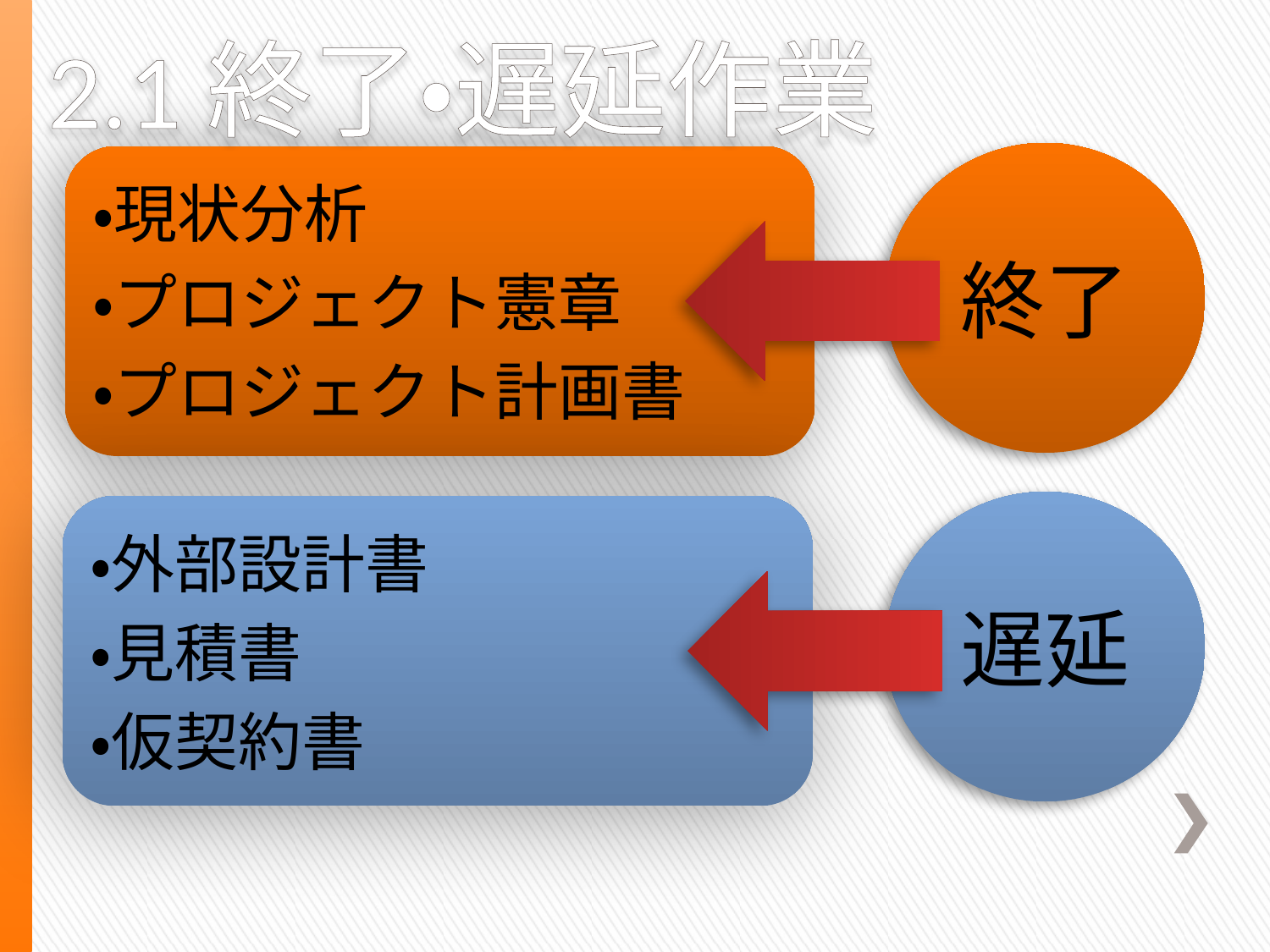

# 2.1終了・遅延作業
終了
・現状分析
・プロジェクト憲章
・プロジェクト計画書

遅延
・外部設計書
・見積書
・仮契約書